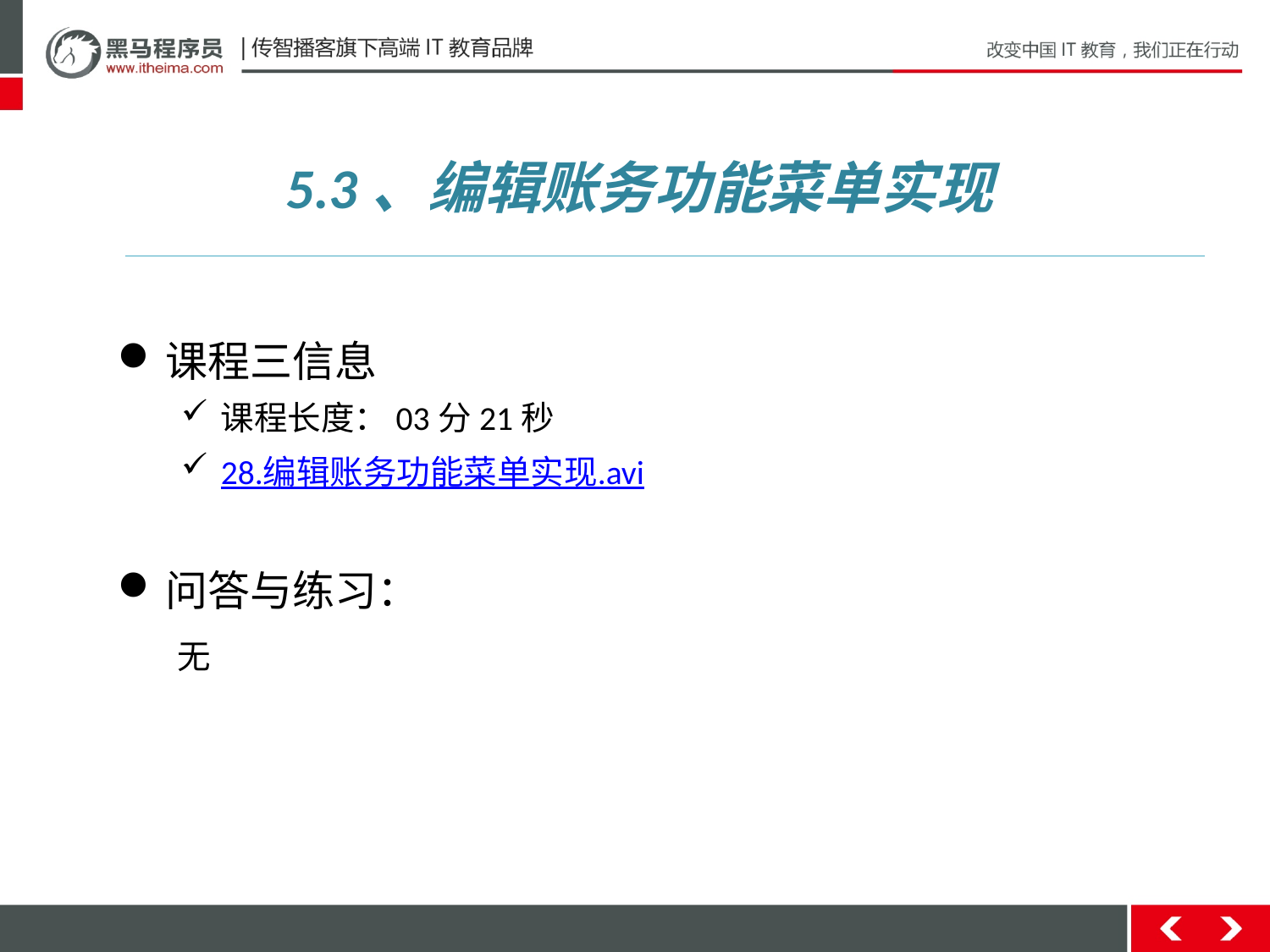

5.3、编辑账务功能菜单实现

课程三信息
课程长度：03分21秒
28.编辑账务功能菜单实现.avi

问答与练习：
       无